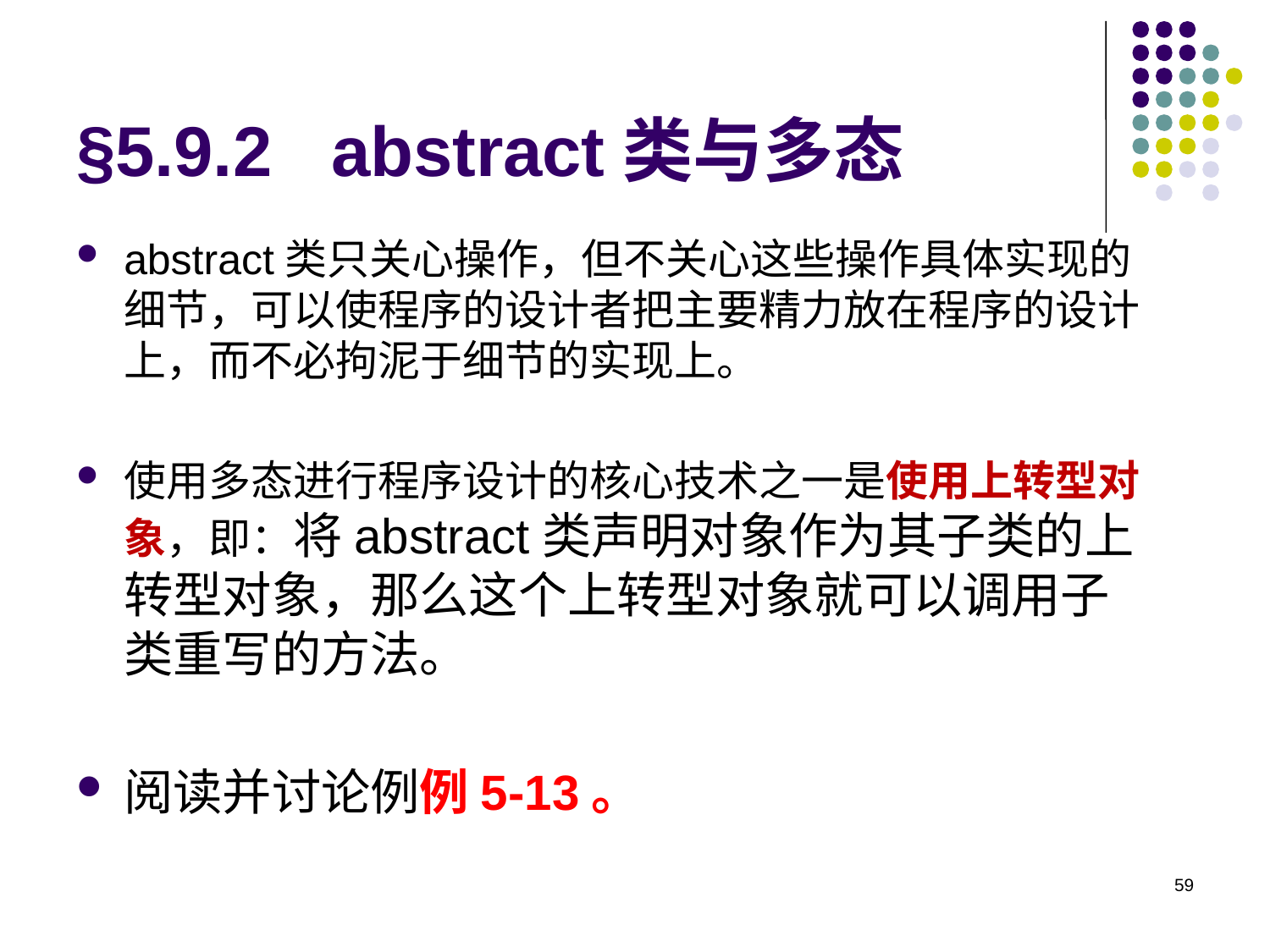

# §5.9.2   abstract类与多态
abstract类只关心操作，但不关心这些操作具体实现的细节，可以使程序的设计者把主要精力放在程序的设计上，而不必拘泥于细节的实现上。

使用多态进行程序设计的核心技术之一是使用上转型对象，即：将abstract类声明对象作为其子类的上转型对象，那么这个上转型对象就可以调用子类重写的方法。

阅读并讨论例例5-13。
59